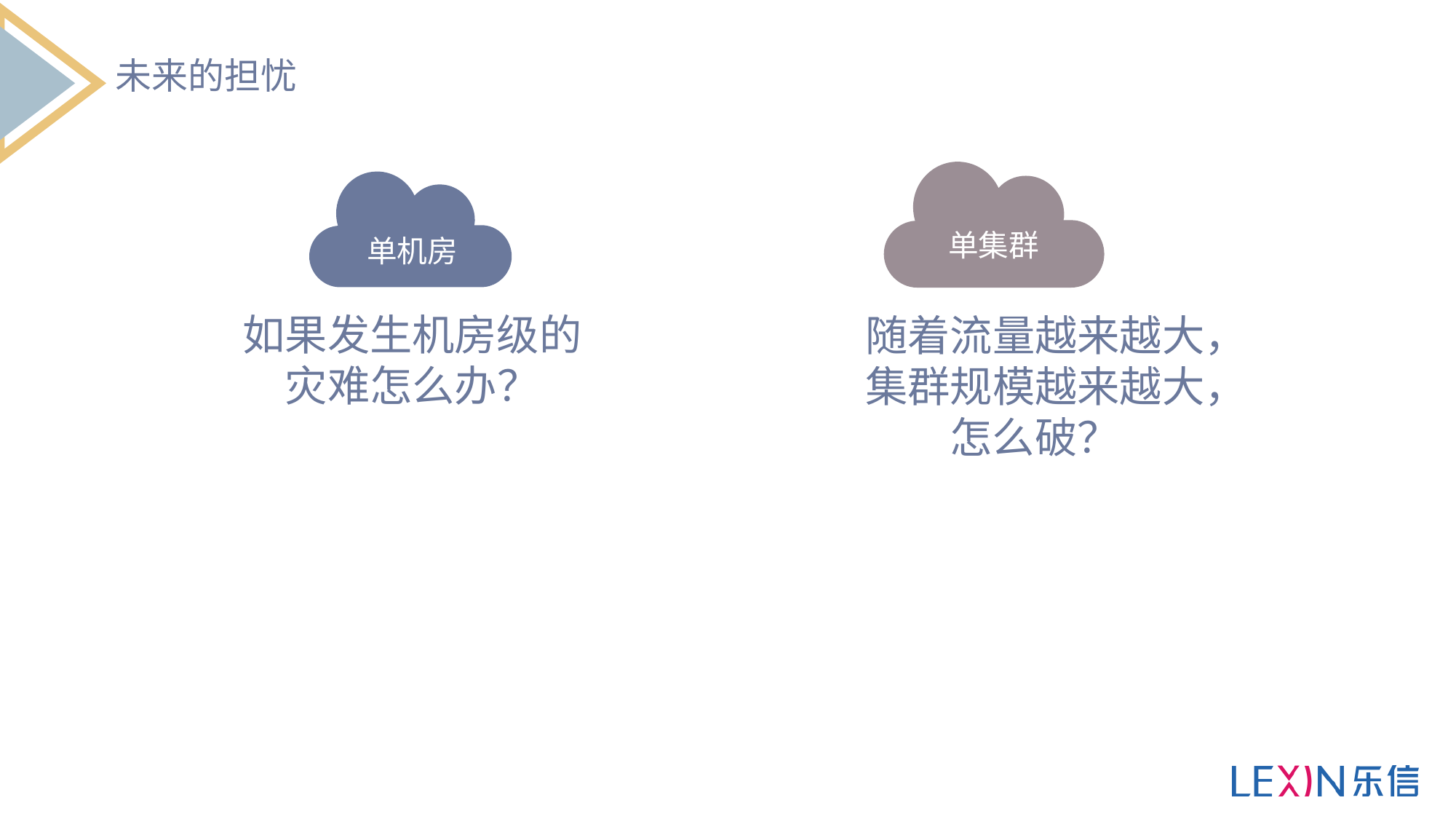

未来的担忧

单集群
单机房
如果发生机房级的灾难怎么办？
随着流量越来越大，集群规模越来越大，怎么破？